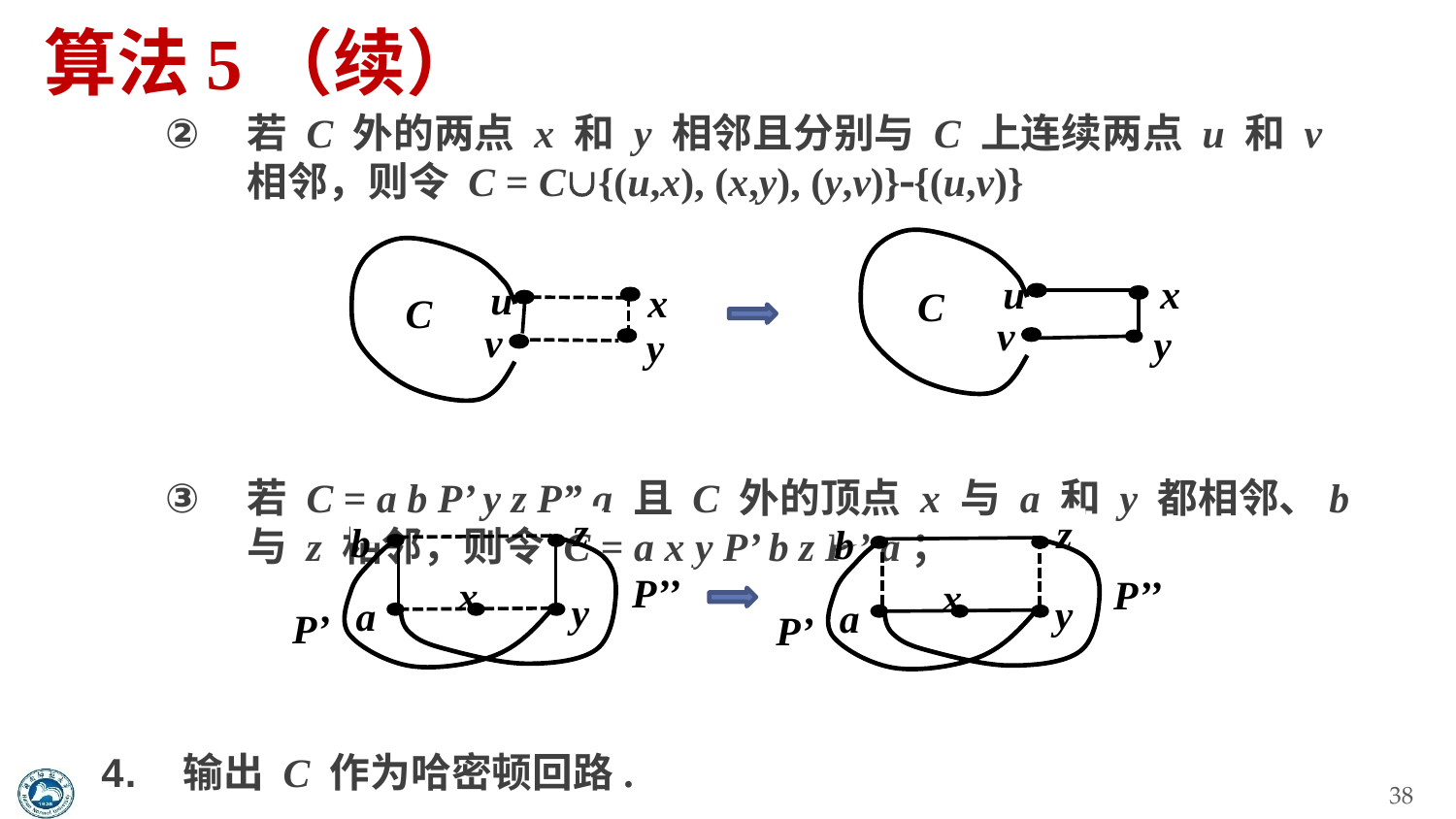

# 算法5（续）
若 C 外的两点 x 和 y 相邻且分别与 C 上连续两点 u 和 v 相邻，则令 C = C∪{(u,x), (x,y), (y,v)}−{(u,v)}

若 C = a b P’ y z P” a 且 C 外的顶点 x 与 a 和 y 都相邻、b与 z 相邻，则令 C = a x y P’ b z P” a；

输出 C 作为哈密顿回路.

u
x
C
v

u
x
C
v

y
y

z
b
P’’
x
y

P’
a
z
b
P’’
x
y

P’
a

38